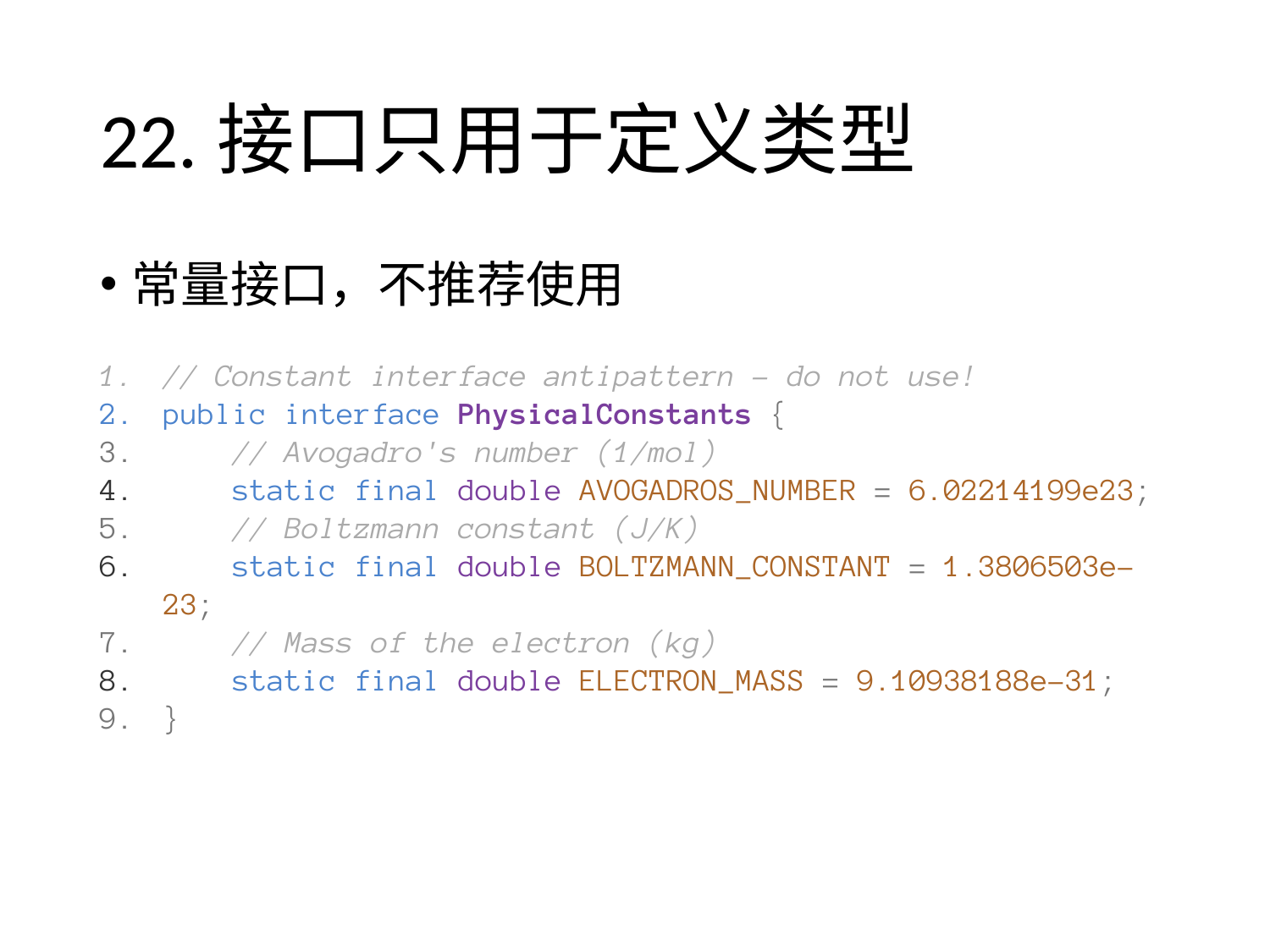

# 22.接口只用于定义类型
常量接口，不推荐使用

// Constant interface antipattern - do not use!
public interface PhysicalConstants {
    // Avogadro's number (1/mol)
    static final double AVOGADROS_NUMBER = 6.02214199e23;
    // Boltzmann constant (J/K)
    static final double BOLTZMANN_CONSTANT = 1.3806503e-23;
    // Mass of the electron (kg)
    static final double ELECTRON_MASS = 9.10938188e-31;
}